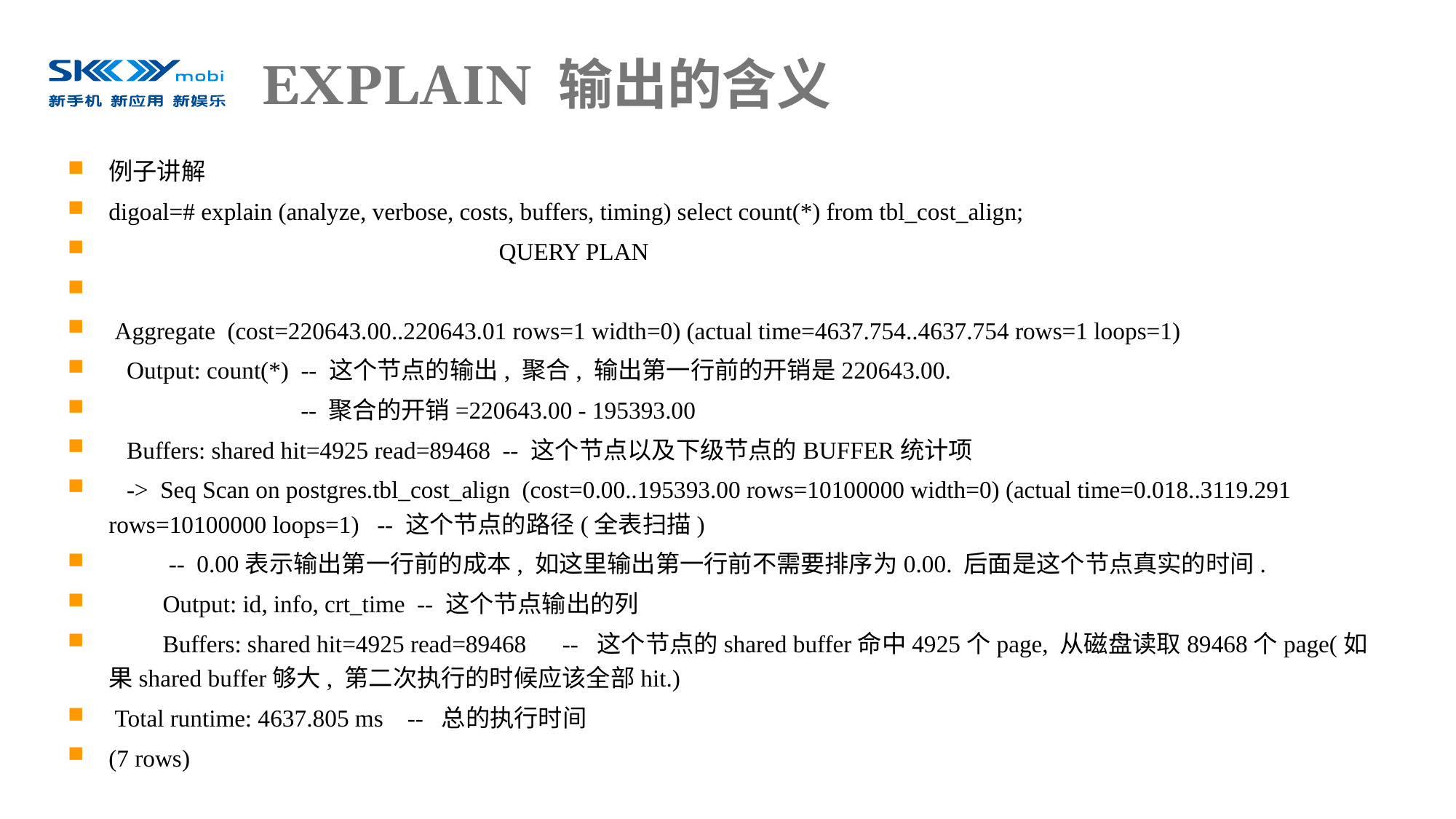

# EXPLAIN 输出的含义
例子讲解
digoal=# explain (analyze, verbose, costs, buffers, timing) select count(*) from tbl_cost_align;
                                                                 QUERY PLAN

 Aggregate  (cost=220643.00..220643.01 rows=1 width=0) (actual time=4637.754..4637.754 rows=1 loops=1)
   Output: count(*)  -- 这个节点的输出, 聚合, 输出第一行前的开销是220643.00.
                                -- 聚合的开销=220643.00 - 195393.00
   Buffers: shared hit=4925 read=89468  -- 这个节点以及下级节点的BUFFER统计项
   ->  Seq Scan on postgres.tbl_cost_align  (cost=0.00..195393.00 rows=10100000 width=0) (actual time=0.018..3119.291 rows=10100000 loops=1)   -- 这个节点的路径(全表扫描)
          --  0.00表示输出第一行前的成本, 如这里输出第一行前不需要排序为0.00. 后面是这个节点真实的时间.
         Output: id, info, crt_time  -- 这个节点输出的列
         Buffers: shared hit=4925 read=89468      --  这个节点的shared buffer命中4925个page, 从磁盘读取89468个page(如果shared buffer够大, 第二次执行的时候应该全部hit.)
 Total runtime: 4637.805 ms    --  总的执行时间
(7 rows)